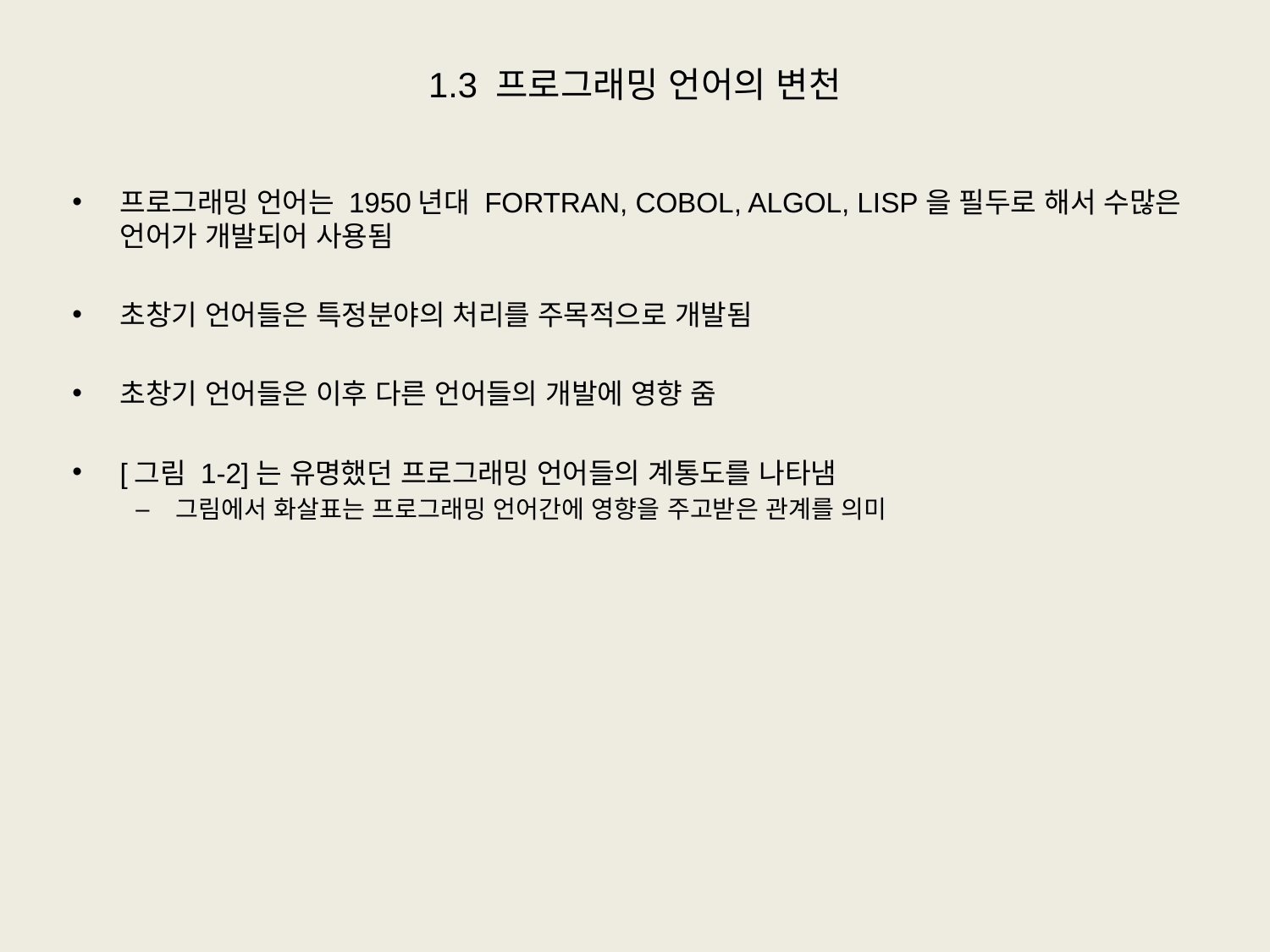

# 1.3 프로그래밍 언어의 변천

프로그래밍 언어는 1950년대 FORTRAN, COBOL, ALGOL, LISP을 필두로 해서 수많은 언어가 개발되어 사용됨

초창기 언어들은 특정분야의 처리를 주목적으로 개발됨

초창기 언어들은 이후 다른 언어들의 개발에 영향 줌

[그림 1-2]는 유명했던 프로그래밍 언어들의 계통도를 나타냄
그림에서 화살표는 프로그래밍 언어간에 영향을 주고받은 관계를 의미